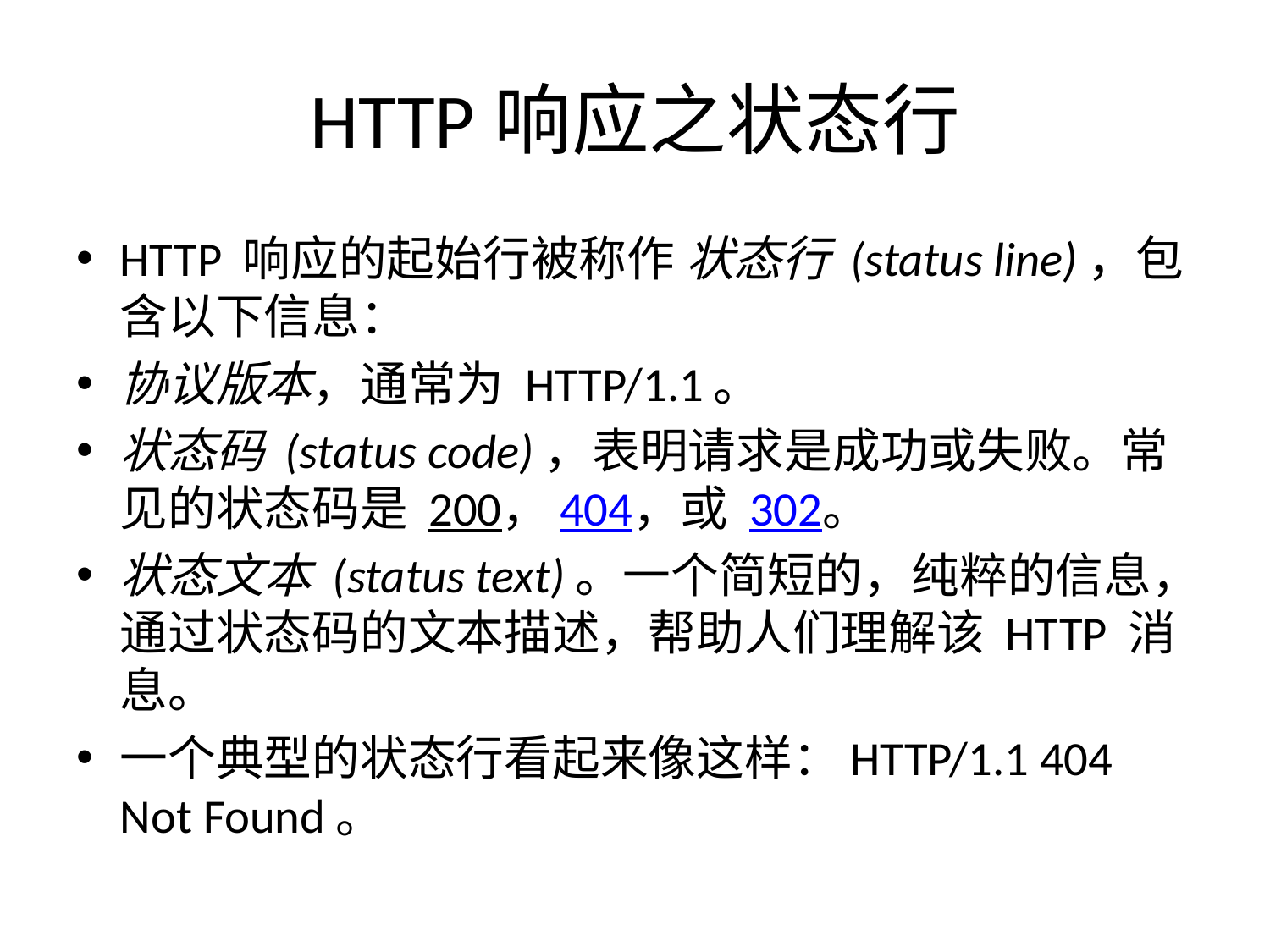

# HTTP响应之状态行
HTTP 响应的起始行被称作 状态行 (status line)，包含以下信息：
协议版本，通常为 HTTP/1.1。
状态码 (status code)，表明请求是成功或失败。常见的状态码是 200，404，或 302。
状态文本 (status text)。一个简短的，纯粹的信息，通过状态码的文本描述，帮助人们理解该 HTTP 消息。
一个典型的状态行看起来像这样：HTTP/1.1 404 Not Found。